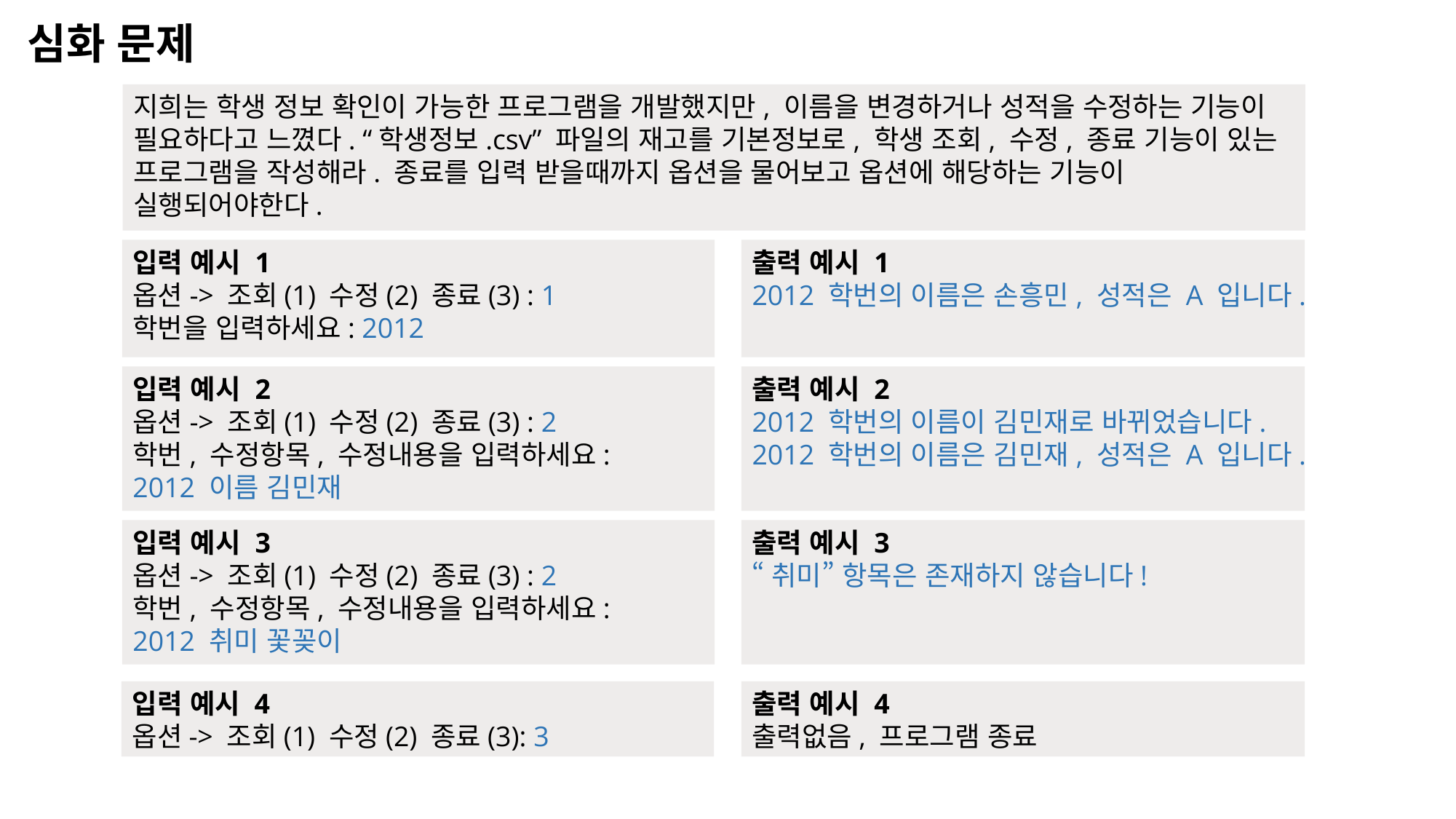

심화 문제
지희는 학생 정보 확인이 가능한 프로그램을 개발했지만, 이름을 변경하거나 성적을 수정하는 기능이 필요하다고 느꼈다. “학생정보.csv” 파일의 재고를 기본정보로, 학생 조회, 수정, 종료 기능이 있는 프로그램을 작성해라. 종료를 입력 받을때까지 옵션을 물어보고 옵션에 해당하는 기능이 실행되어야한다.
출력 예시 1
2012 학번의 이름은 손흥민, 성적은 A 입니다.
입력 예시 1
옵션-> 조회(1) 수정(2) 종료(3) : 1
학번을 입력하세요: 2012
입력 예시 2
옵션-> 조회(1) 수정(2) 종료(3) : 2
학번, 수정항목, 수정내용을 입력하세요:
2012 이름 김민재
출력 예시 2
2012 학번의 이름이 김민재로 바뀌었습니다. 2012 학번의 이름은 김민재, 성적은 A 입니다.
입력 예시 3
옵션-> 조회(1) 수정(2) 종료(3) : 2
학번, 수정항목, 수정내용을 입력하세요:
2012 취미 꽃꽂이
출력 예시 3
“취미” 항목은 존재하지 않습니다!
출력 예시 4
출력없음, 프로그램 종료
입력 예시 4
옵션-> 조회(1) 수정(2) 종료(3): 3